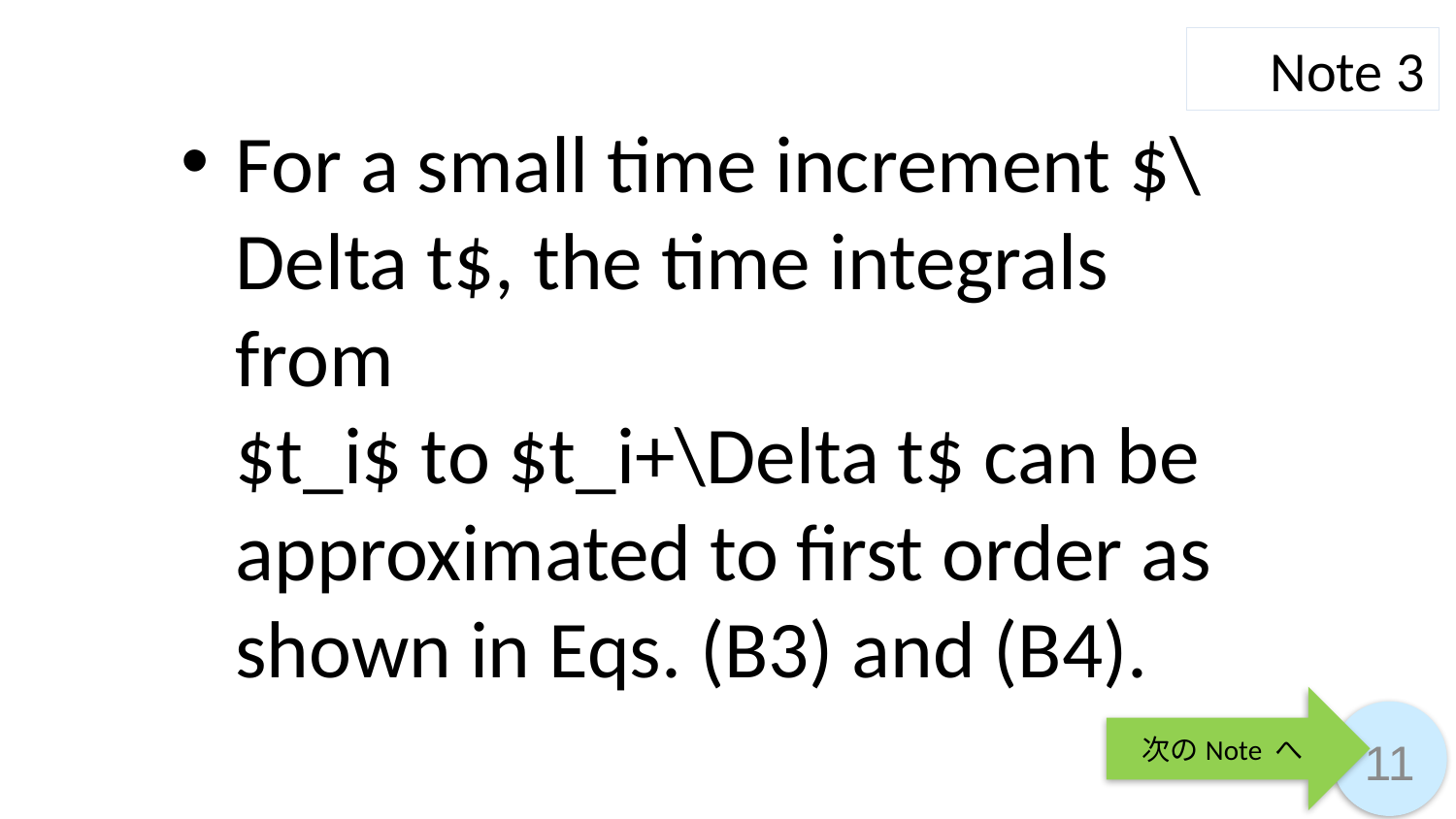

Note 3
For a small time increment $\Delta t$, the time integrals from
$t_i$ to $t_i+\Delta t$ can be approximated to first order as shown in Eqs. (B3) and (B4).
次のNote へ
11